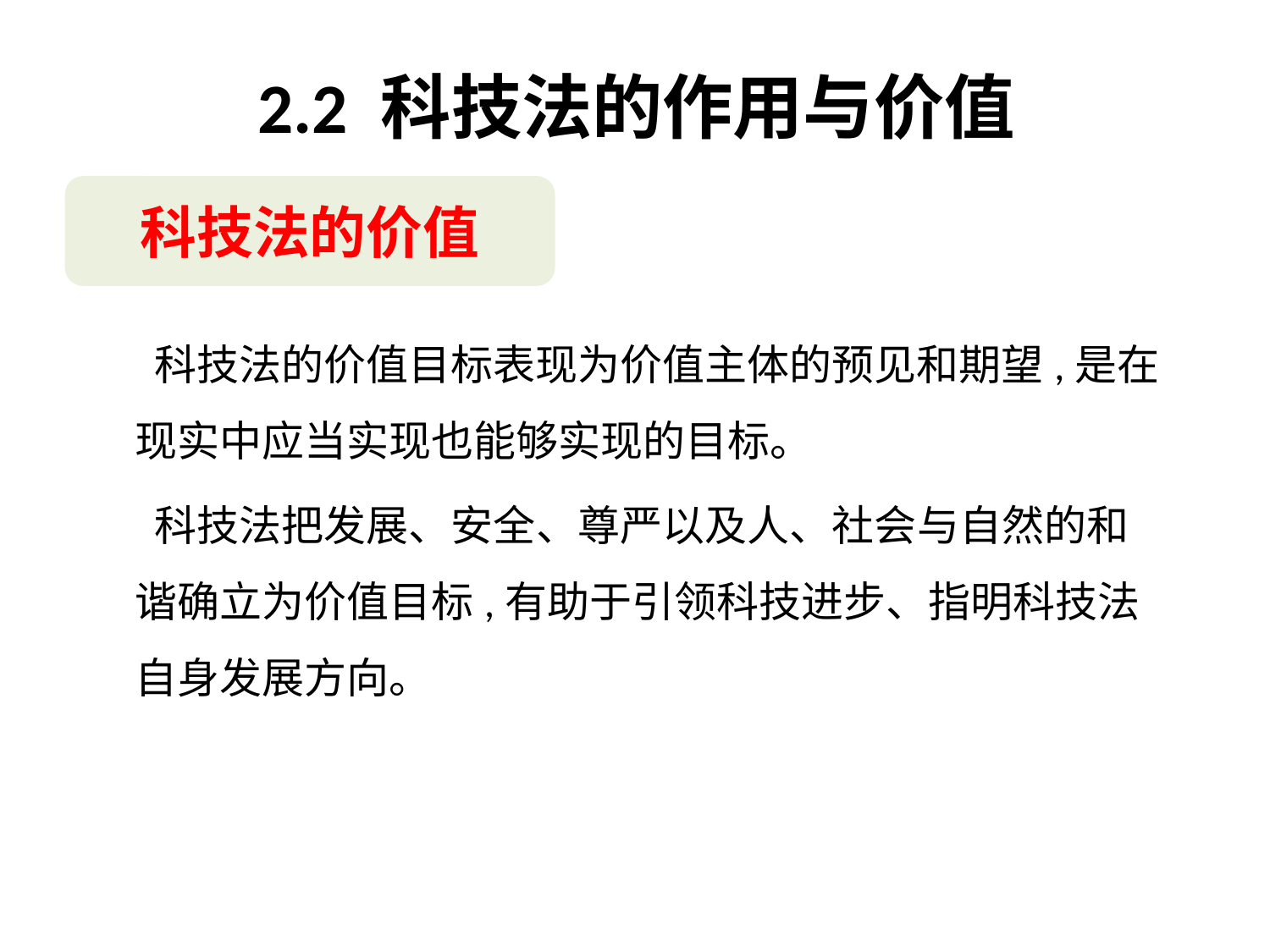

# 2.2 科技法的作用与价值
科技法的价值
      科技法的价值目标表现为价值主体的预见和期望,是在现实中应当实现也能够实现的目标。
      科技法把发展、安全、尊严以及人、社会与自然的和谐确立为价值目标,有助于引领科技进步、指明科技法自身发展方向。